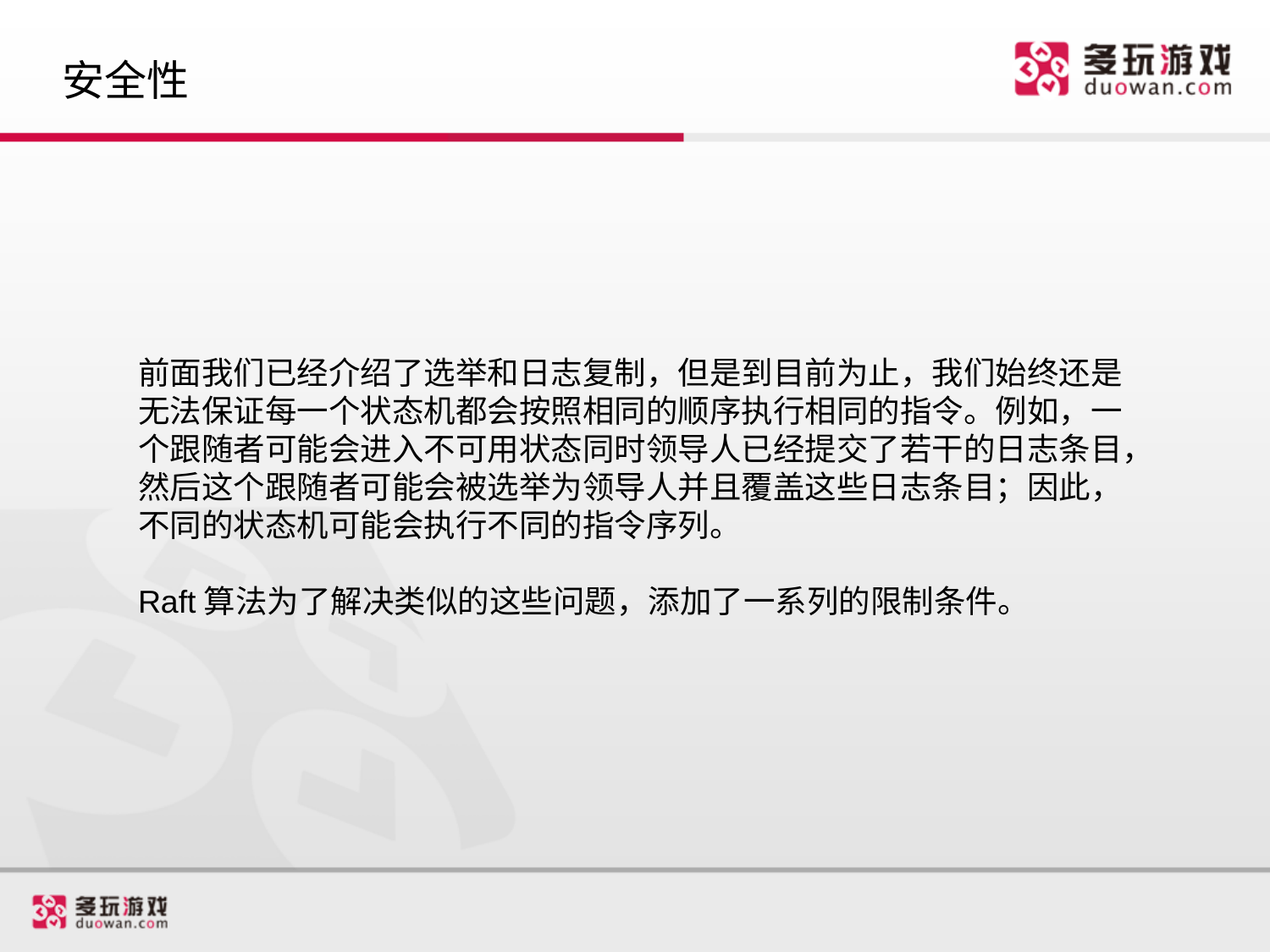

# 安全性
前面我们已经介绍了选举和日志复制，但是到目前为止，我们始终还是无法保证每一个状态机都会按照相同的顺序执行相同的指令。例如，一个跟随者可能会进入不可用状态同时领导人已经提交了若干的日志条目，然后这个跟随者可能会被选举为领导人并且覆盖这些日志条目；因此，不同的状态机可能会执行不同的指令序列。

Raft算法为了解决类似的这些问题，添加了一系列的限制条件。